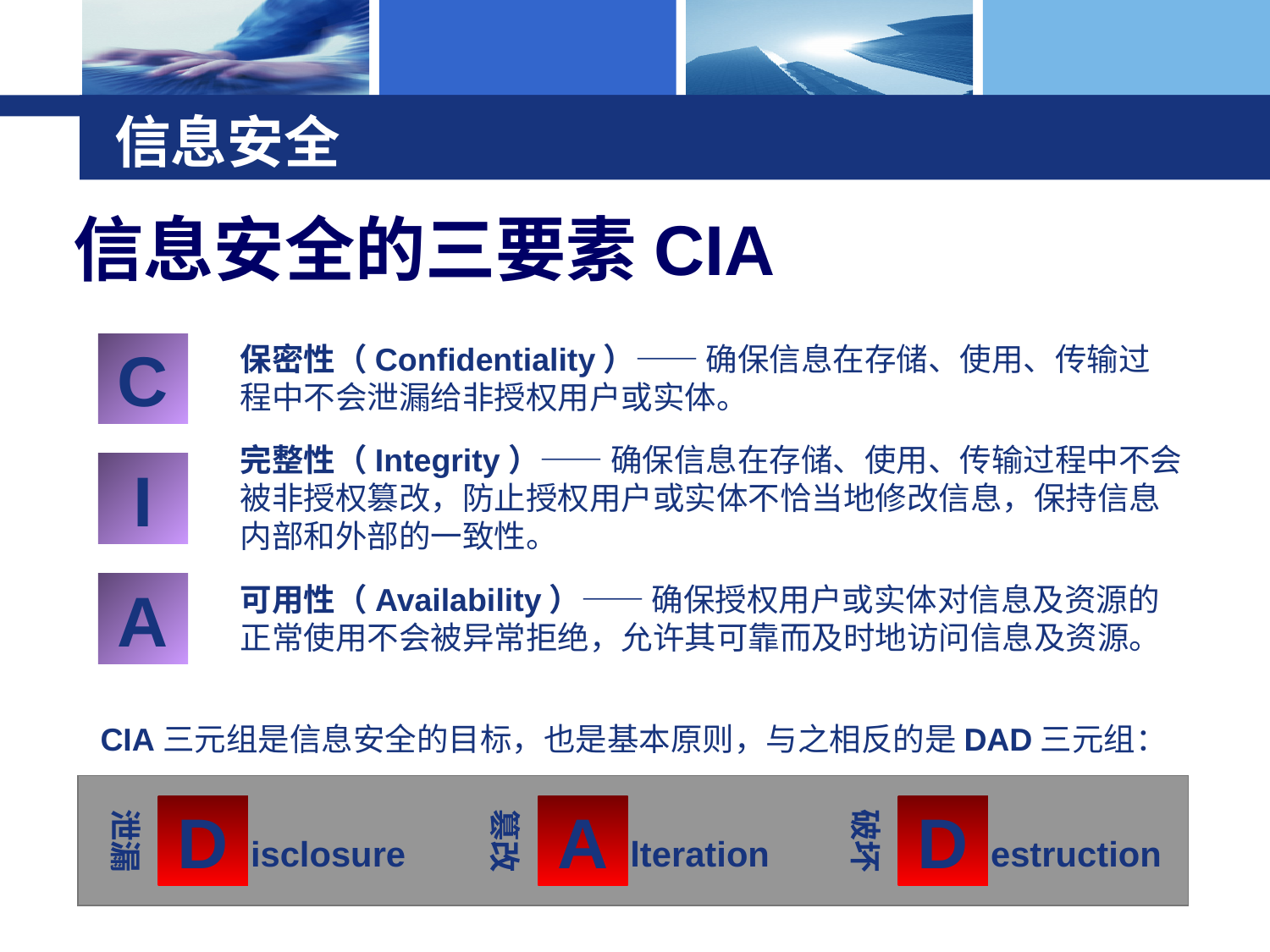

# 信息安全
信息安全的三要素CIA
保密性（Confidentiality）—— 确保信息在存储、使用、传输过程中不会泄漏给非授权用户或实体。
C
完整性（Integrity）—— 确保信息在存储、使用、传输过程中不会被非授权篡改，防止授权用户或实体不恰当地修改信息，保持信息内部和外部的一致性。
I
A
可用性（Availability）—— 确保授权用户或实体对信息及资源的正常使用不会被异常拒绝，允许其可靠而及时地访问信息及资源。
CIA三元组是信息安全的目标，也是基本原则，与之相反的是DAD三元组：

泄漏
D
篡改
A
破坏
D
isclosure
lteration
estruction